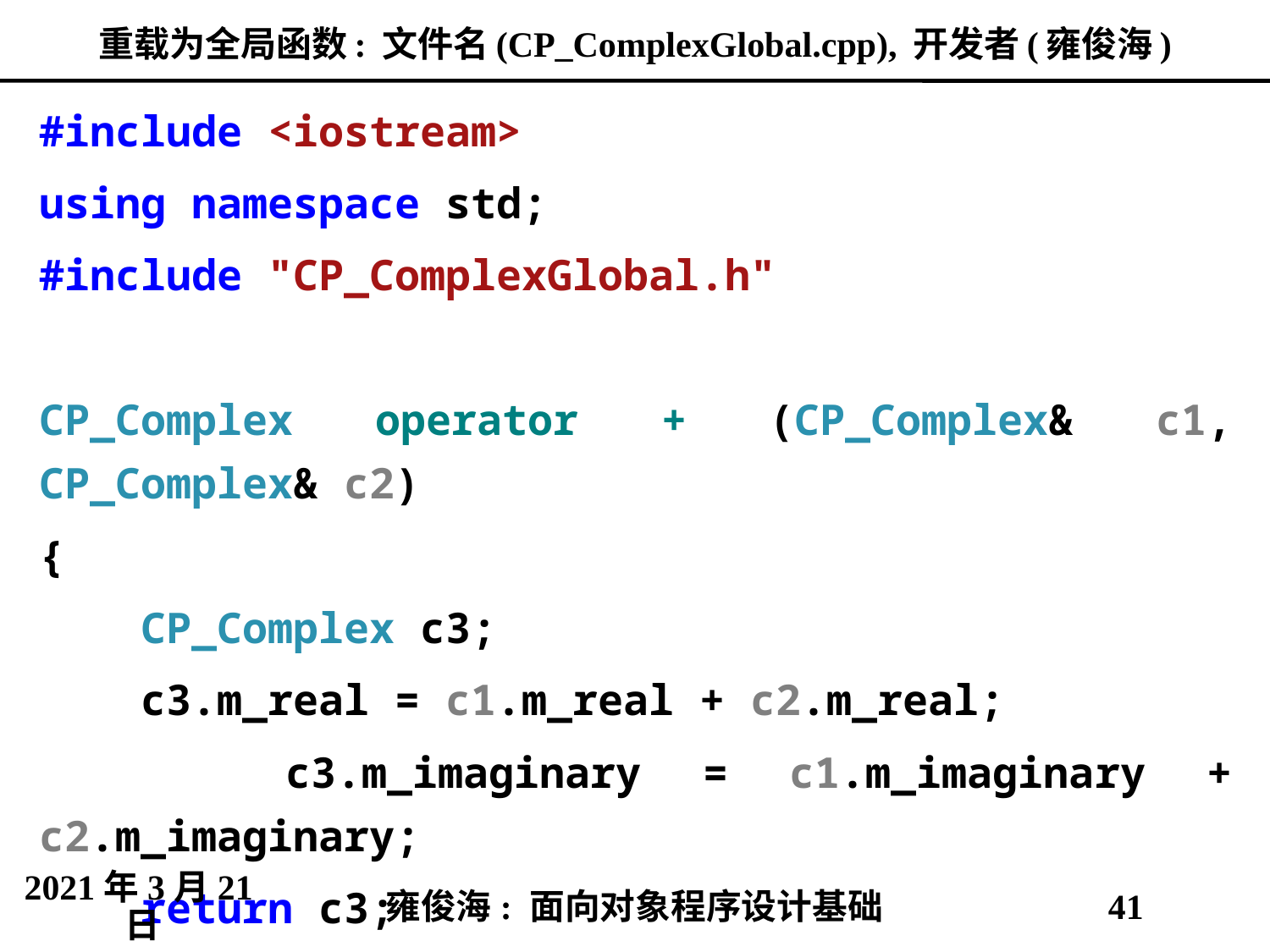

# 重载为全局函数: 文件名(CP_ComplexGlobal.cpp), 开发者(雍俊海)

#include <iostream>
using namespace std;
#include "CP_ComplexGlobal.h"

CP_Complex operator + (CP_Complex& c1, CP_Complex& c2)
{
    CP_Complex c3;
    c3.m_real = c1.m_real + c2.m_real;
    c3.m_imaginary = c1.m_imaginary + c2.m_imaginary;
    return c3;
} // 运算符重载函数“operator +”结束
2021年3月21日
雍俊海: 面向对象程序设计基础
41